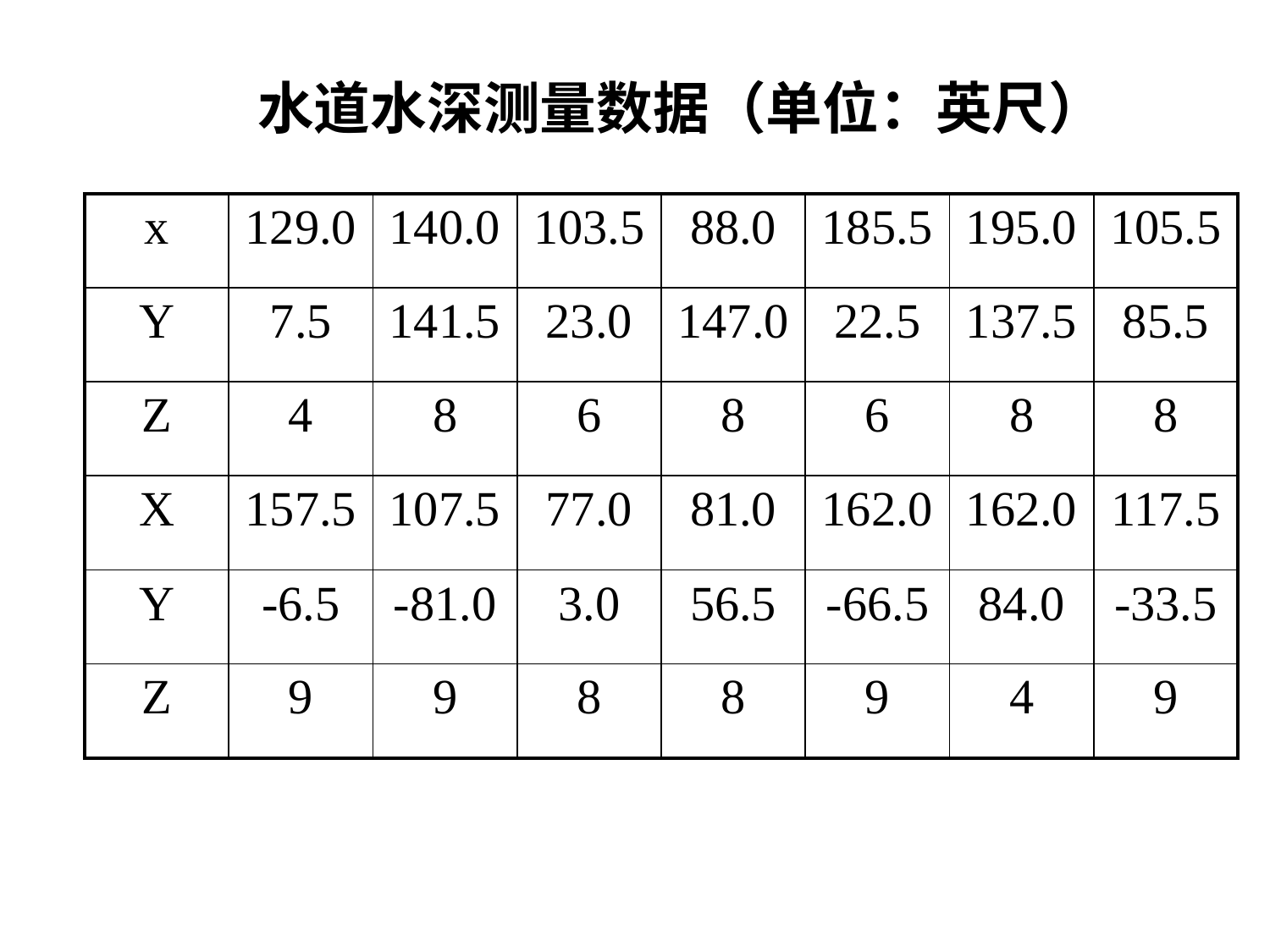

水道水深测量数据（单位：英尺）
| x | 129.0 | 140.0 | 103.5 | 88.0 | 185.5 | 195.0 | 105.5 |
| --- | --- | --- | --- | --- | --- | --- | --- |
| Y | 7.5 | 141.5 | 23.0 | 147.0 | 22.5 | 137.5 | 85.5 |
| Z | 4 | 8 | 6 | 8 | 6 | 8 | 8 |
| X | 157.5 | 107.5 | 77.0 | 81.0 | 162.0 | 162.0 | 117.5 |
| Y | -6.5 | -81.0 | 3.0 | 56.5 | -66.5 | 84.0 | -33.5 |
| Z | 9 | 9 | 8 | 8 | 9 | 4 | 9 |